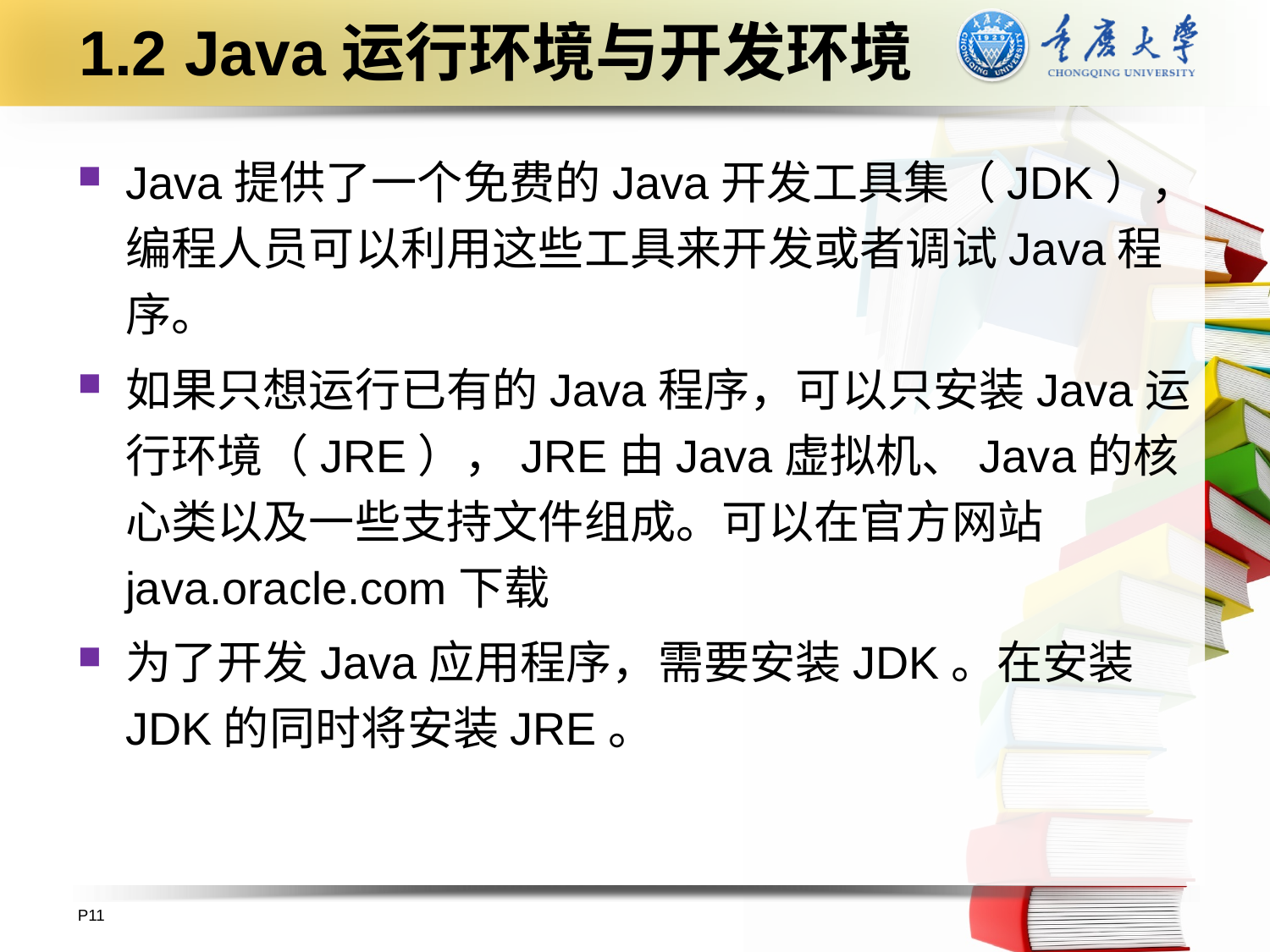

# 1.2 Java运行环境与开发环境
Java提供了一个免费的Java开发工具集（JDK），编程人员可以利用这些工具来开发或者调试Java程序。
如果只想运行已有的Java程序，可以只安装Java运行环境（JRE），JRE由Java虚拟机、Java的核心类以及一些支持文件组成。可以在官方网站java.oracle.com下载
为了开发Java应用程序，需要安装JDK。在安装JDK的同时将安装JRE。

P11